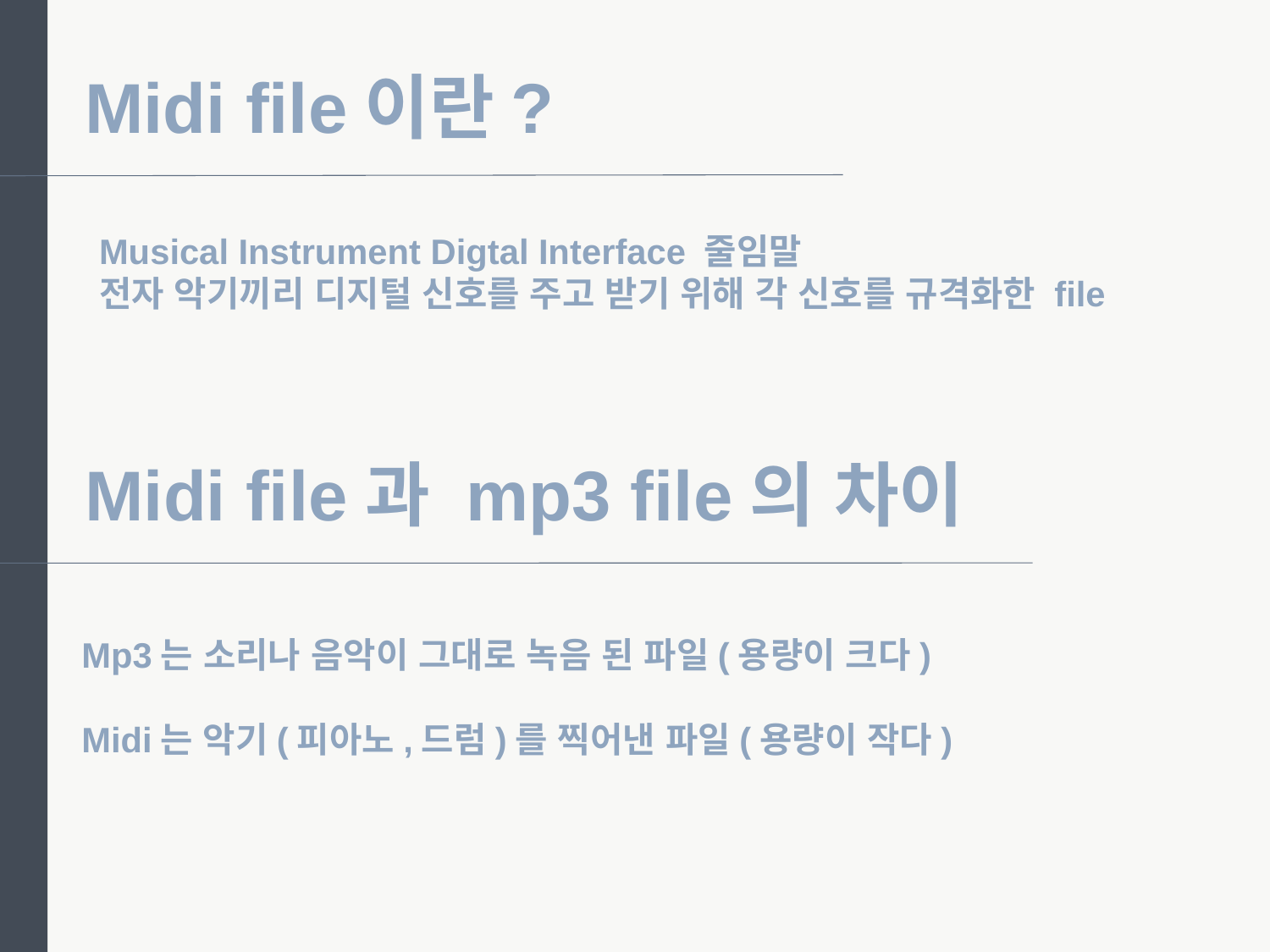

Midi file이란?
Musical Instrument Digtal Interface 줄임말
전자 악기끼리 디지털 신호를 주고 받기 위해 각 신호를 규격화한 file
Midi file과 mp3 file의 차이
Mp3는 소리나 음악이 그대로 녹음 된 파일(용량이 크다)

Midi는 악기(피아노,드럼)를 찍어낸 파일(용량이 작다)